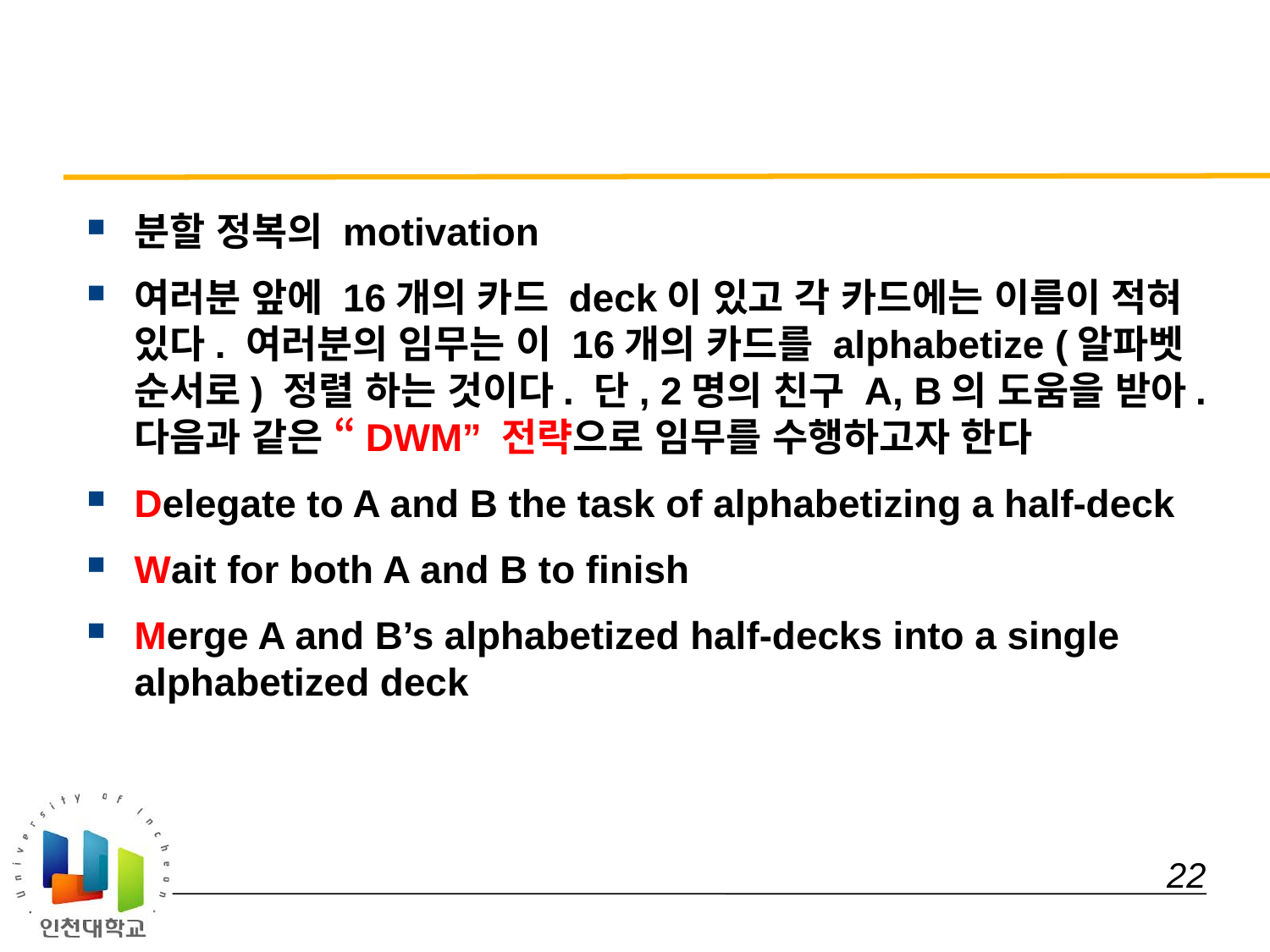

#
분할 정복의 motivation
여러분 앞에 16개의 카드 deck이 있고 각 카드에는 이름이 적혀 있다. 여러분의 임무는 이 16개의 카드를 alphabetize (알파벳 순서로) 정렬 하는 것이다. 단, 2명의 친구 A, B의 도움을 받아. 다음과 같은 “DWM” 전략으로 임무를 수행하고자 한다
Delegate to A and B the task of alphabetizing a half-deck
Wait for both A and B to finish
Merge A and B’s alphabetized half-decks into a single alphabetized deck
 22